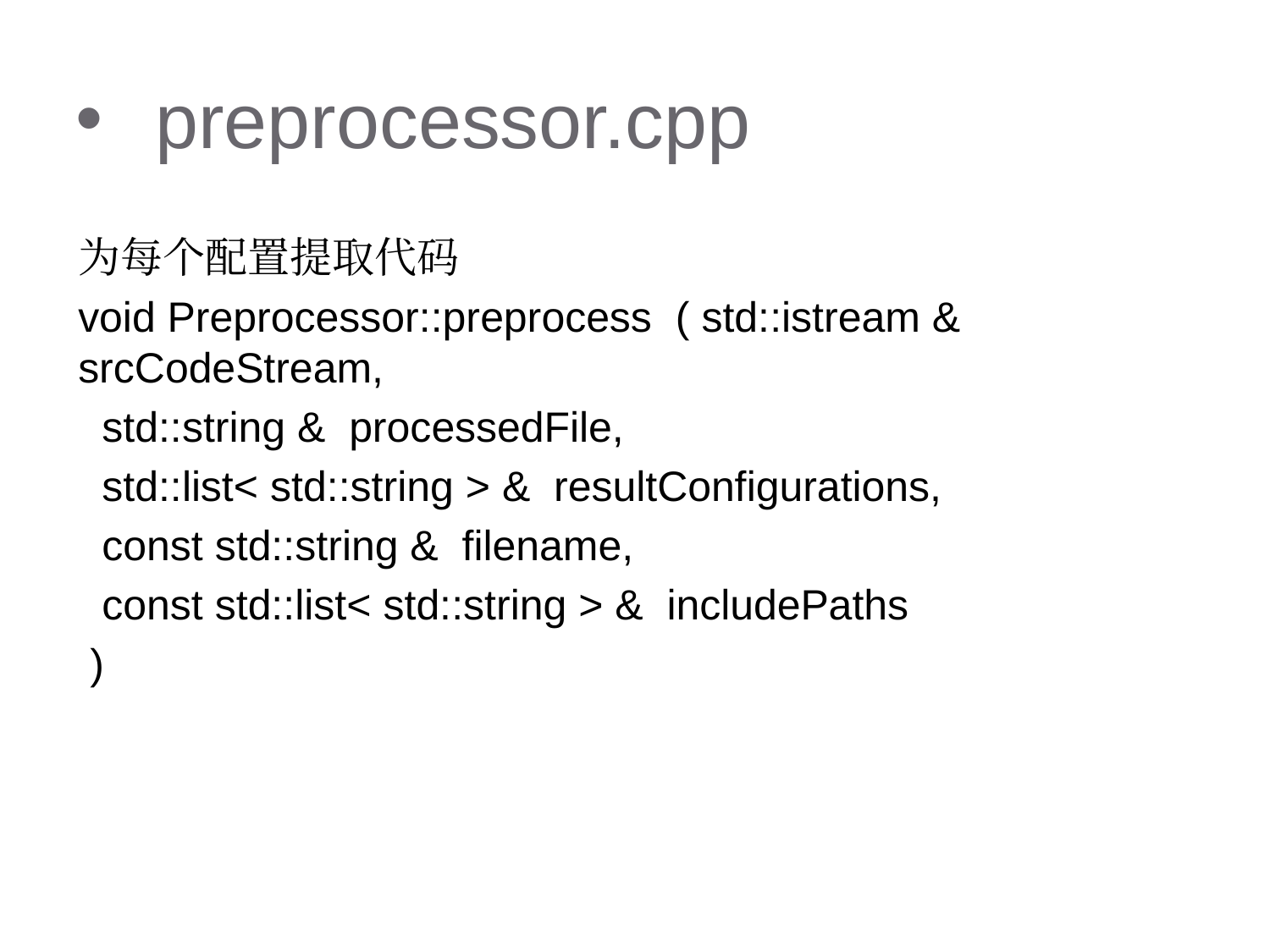

# preprocessor.cpp
为每个配置提取代码
void Preprocessor::preprocess  ( std::istream &  srcCodeStream,
  std::string &  processedFile,
  std::list< std::string > &  resultConfigurations,
  const std::string &  filename,
  const std::list< std::string > &  includePaths
 )